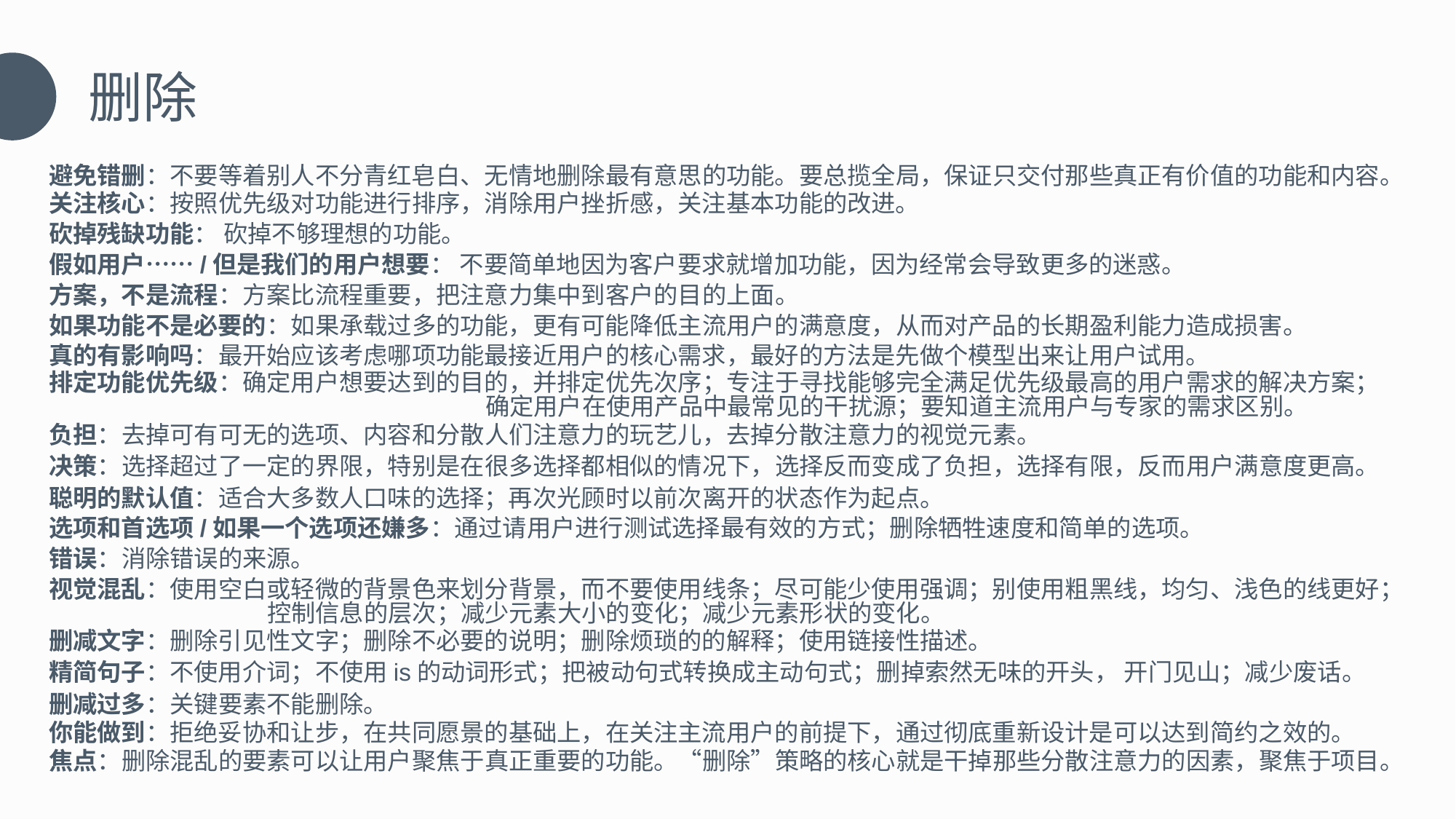

删除
避免错删：不要等着别人不分青红皂白、无情地删除最有意思的功能。要总揽全局，保证只交付那些真正有价值的功能和内容。
关注核心：按照优先级对功能进行排序，消除用户挫折感，关注基本功能的改进。
砍掉残缺功能： 砍掉不够理想的功能。
假如用户……/但是我们的用户想要： 不要简单地因为客户要求就增加功能，因为经常会导致更多的迷惑。
方案，不是流程：方案比流程重要，把注意力集中到客户的目的上面。
如果功能不是必要的：如果承载过多的功能，更有可能降低主流用户的满意度，从而对产品的长期盈利能力造成损害。
真的有影响吗：最开始应该考虑哪项功能最接近用户的核心需求，最好的方法是先做个模型出来让用户试用。
排定功能优先级：确定用户想要达到的目的，并排定优先次序；专注于寻找能够完全满足优先级最高的用户需求的解决方案；				确定用户在使用产品中最常见的干扰源；要知道主流用户与专家的需求区别。
负担：去掉可有可无的选项、内容和分散人们注意力的玩艺儿，去掉分散注意力的视觉元素。
决策：选择超过了一定的界限，特别是在很多选择都相似的情况下，选择反而变成了负担，选择有限，反而用户满意度更高。
聪明的默认值：适合大多数人口味的选择；再次光顾时以前次离开的状态作为起点。
选项和首选项/如果一个选项还嫌多：通过请用户进行测试选择最有效的方式；删除牺牲速度和简单的选项。
错误：消除错误的来源。
视觉混乱：使用空白或轻微的背景色来划分背景，而不要使用线条；尽可能少使用强调；别使用粗黑线，均匀、浅色的线更好；		控制信息的层次；减少元素大小的变化；减少元素形状的变化。
删减文字：删除引见性文字；删除不必要的说明；删除烦琐的的解释；使用链接性描述。
精简句子：不使用介词；不使用is的动词形式；把被动句式转换成主动句式；删掉索然无味的开头， 开门见山；减少废话。
删减过多：关键要素不能删除。
你能做到：拒绝妥协和让步，在共同愿景的基础上，在关注主流用户的前提下，通过彻底重新设计是可以达到简约之效的。
焦点：删除混乱的要素可以让用户聚焦于真正重要的功能。“删除”策略的核心就是干掉那些分散注意力的因素，聚焦于项目。